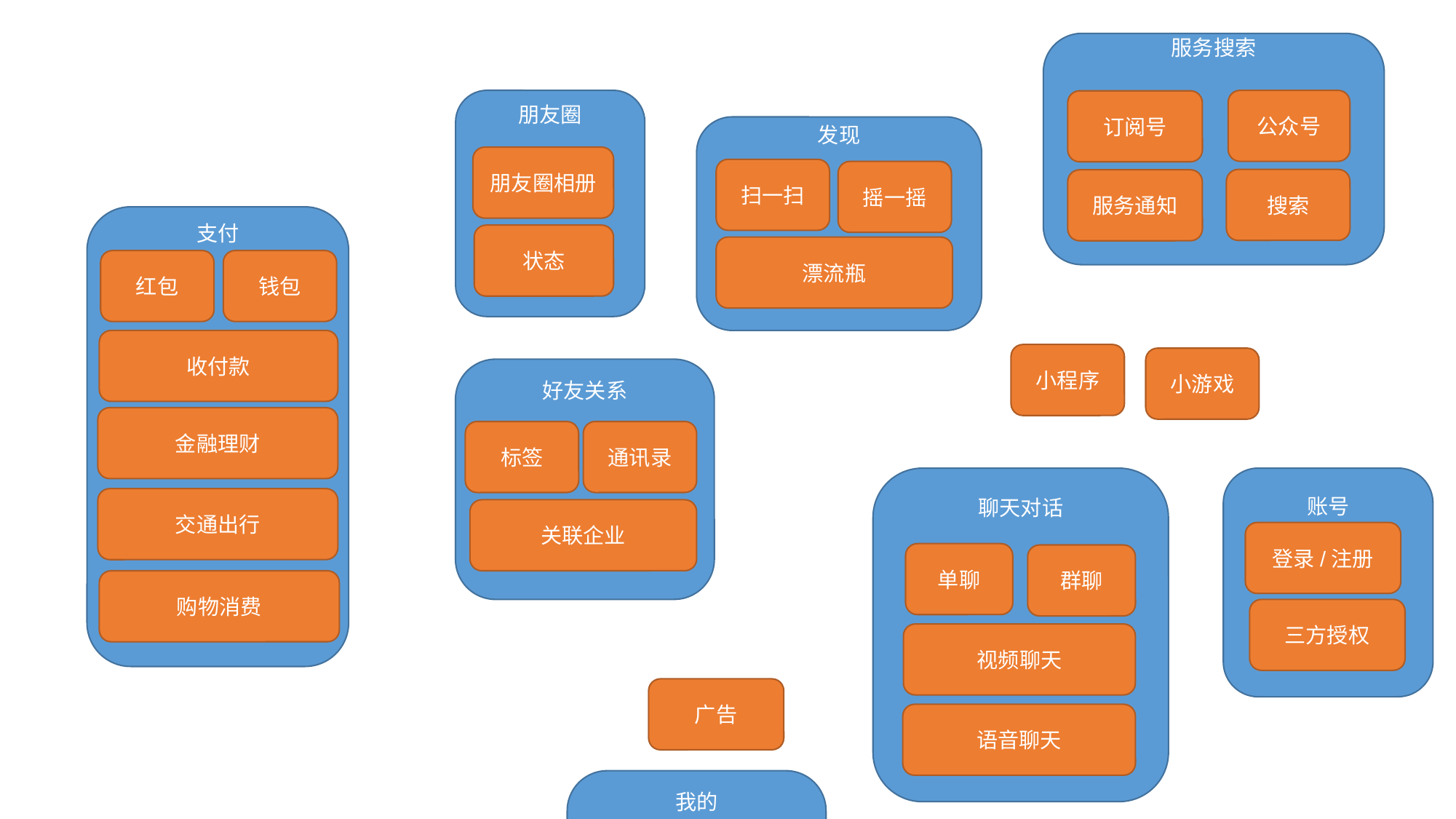

服务搜索

朋友圈

公众号
订阅号
发现

朋友圈相册
扫一扫
摇一摇
搜索
服务通知
支付

状态
漂流瓶
红包
钱包
收付款
小程序
小游戏
好友关系

金融理财
标签
通讯录
聊天对话

账号

交通出行
关联企业
登录/注册
单聊
群聊
购物消费
三方授权
视频聊天
广告
语音聊天
我的

收藏
表情
卡包